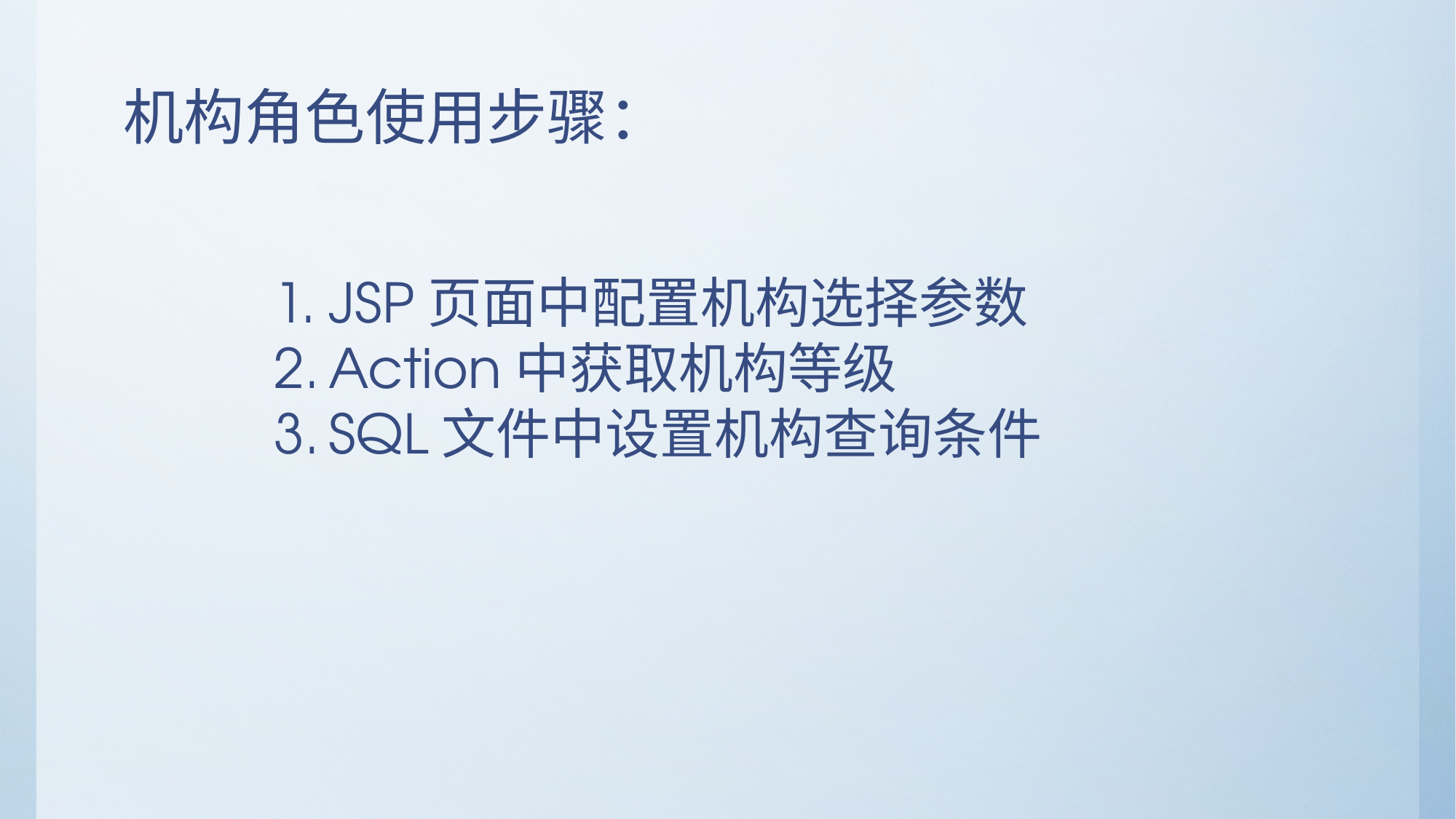

# 机构角色使用步骤：
JSP页面中配置机构选择参数
Action中获取机构等级
SQL文件中设置机构查询条件